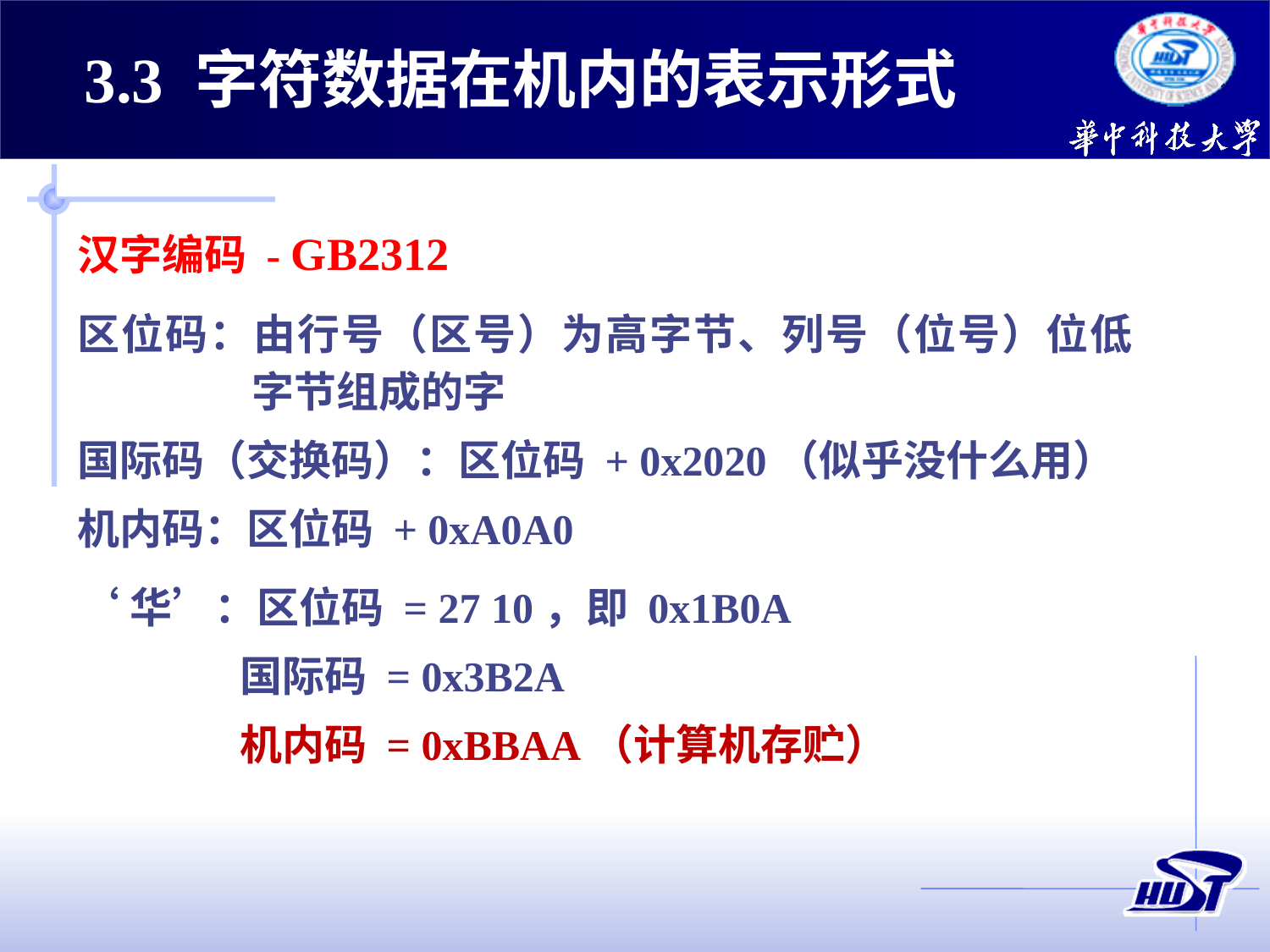

3.3 字符数据在机内的表示形式
汉字编码 - GB2312
区位码：由行号（区号）为高字节、列号（位号）位低字节组成的字
国际码（交换码）：区位码 + 0x2020（似乎没什么用）
机内码：区位码 + 0xA0A0
‘华’：区位码 = 27 10，即 0x1B0A
                国际码 = 0x3B2A
                机内码 = 0xBBAA（计算机存贮）